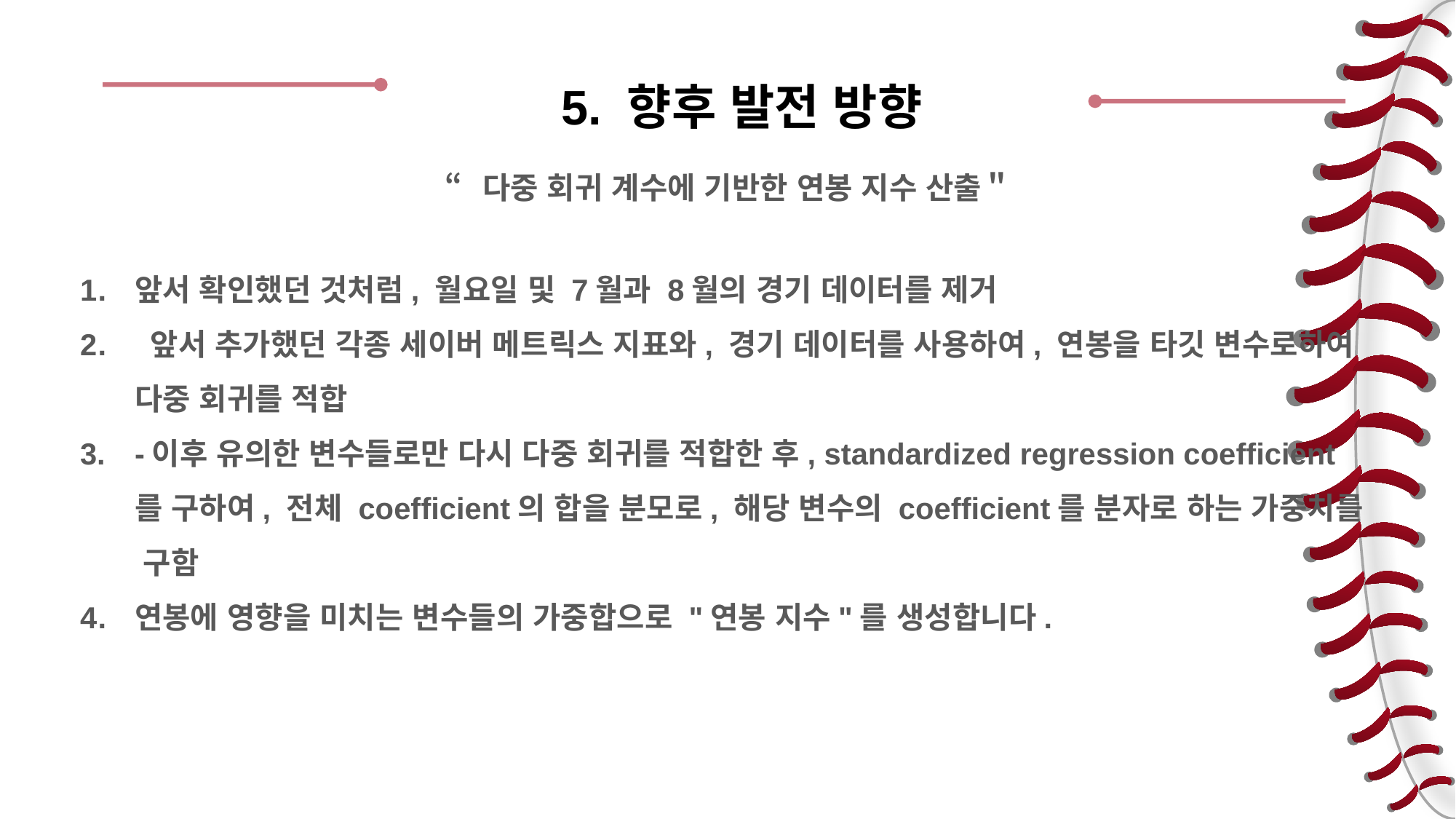

5. 향후 발전 방향
“다중 회귀 계수에 기반한 연봉 지수 산출＂
앞서 확인했던 것처럼, 월요일 및 7월과 8월의 경기 데이터를 제거
 앞서 추가했던 각종 세이버 메트릭스 지표와, 경기 데이터를 사용하여, 연봉을 타깃 변수로하여 다중 회귀를 적합
-이후 유의한 변수들로만 다시 다중 회귀를 적합한 후, standardized regression coefficient를 구하여, 전체 coefficient의 합을 분모로, 해당 변수의 coefficient를 분자로 하는 가중치를  구함
연봉에 영향을 미치는 변수들의 가중합으로 "연봉 지수"를 생성합니다.